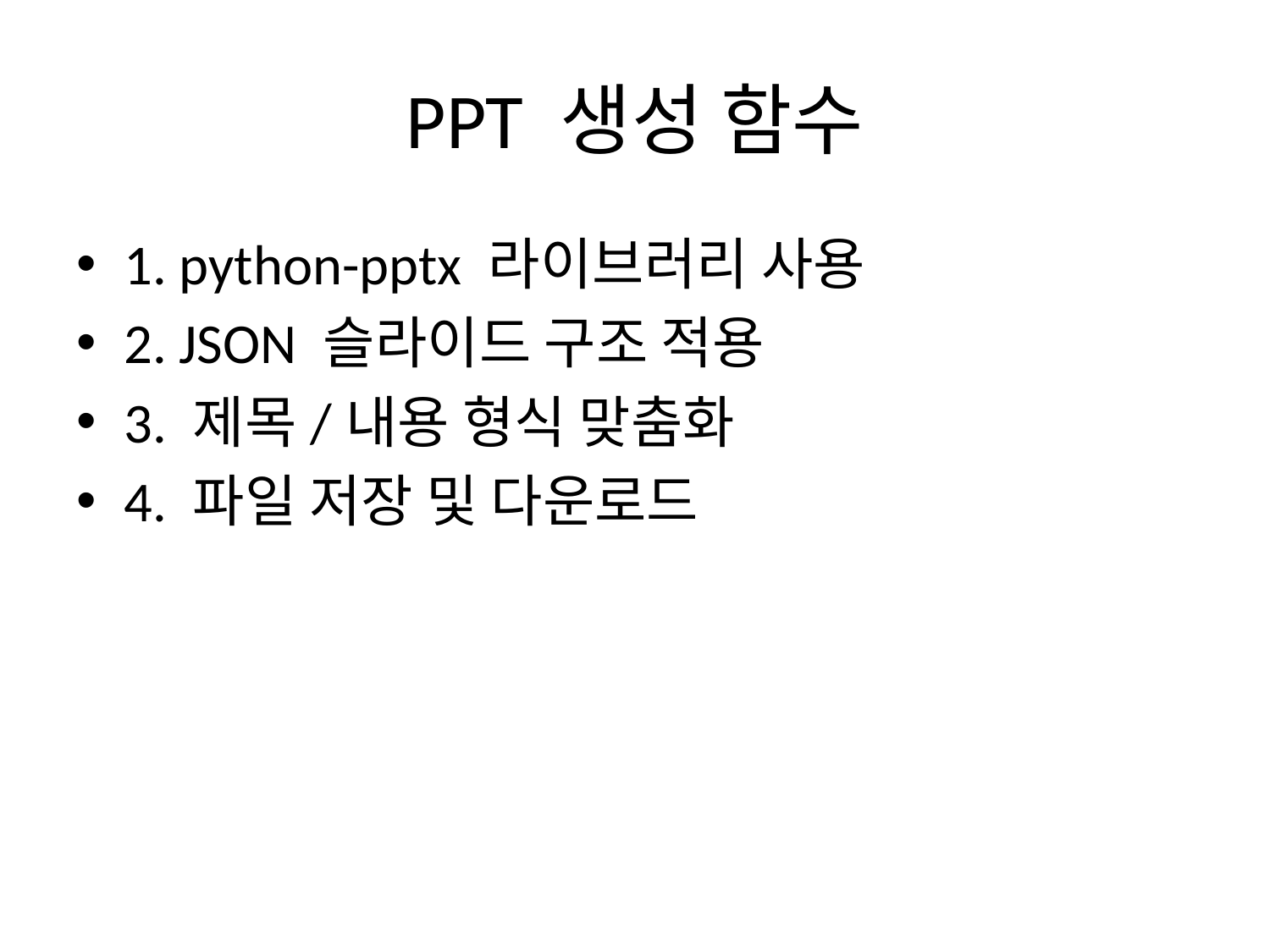

# PPT 생성 함수
1. python-pptx 라이브러리 사용
2. JSON 슬라이드 구조 적용
3. 제목/내용 형식 맞춤화
4. 파일 저장 및 다운로드